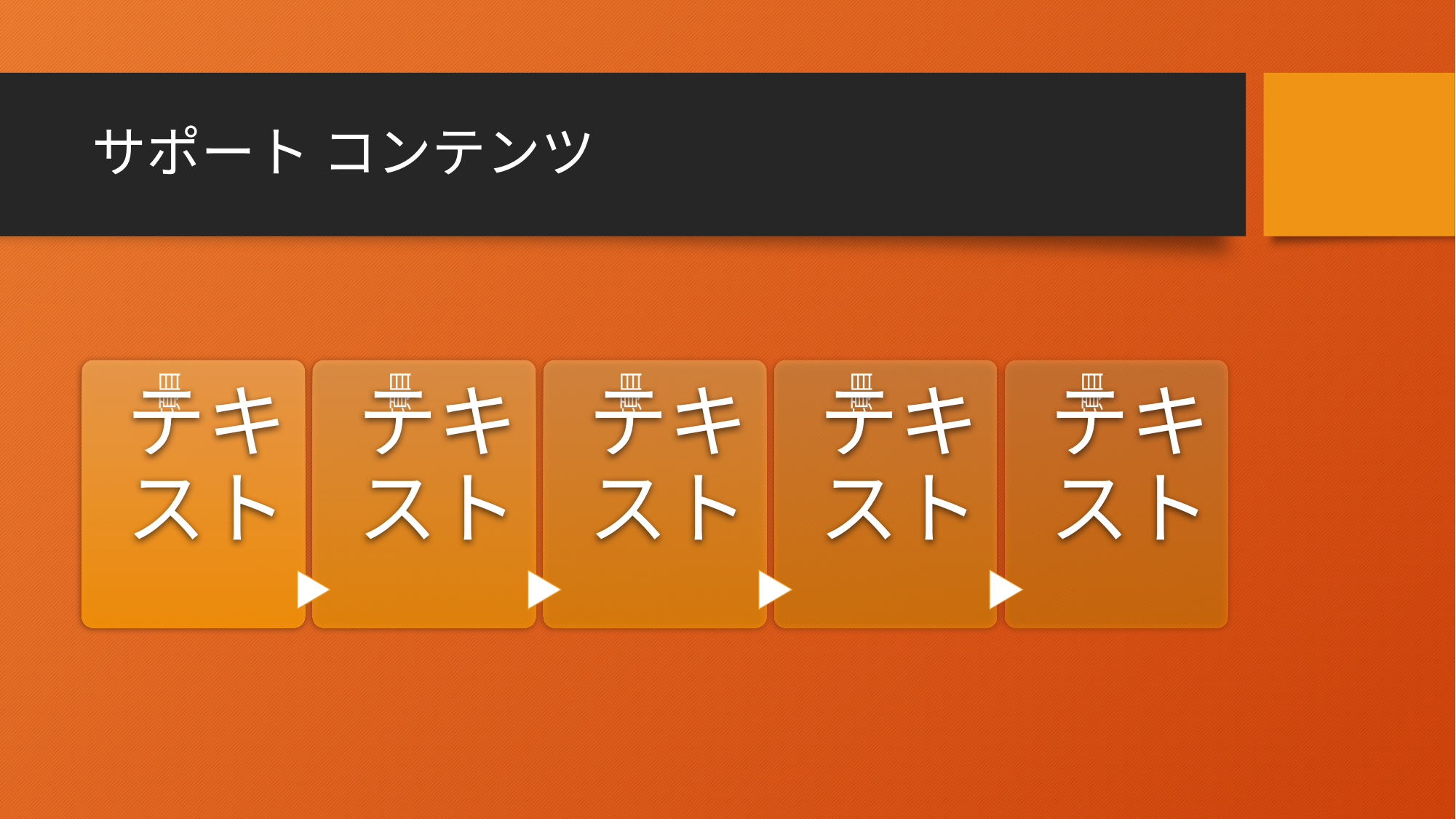

# サポート コンテンツ
項目
テキスト
項目
テキスト
項目
テキスト
項目
テキスト
項目
テキスト